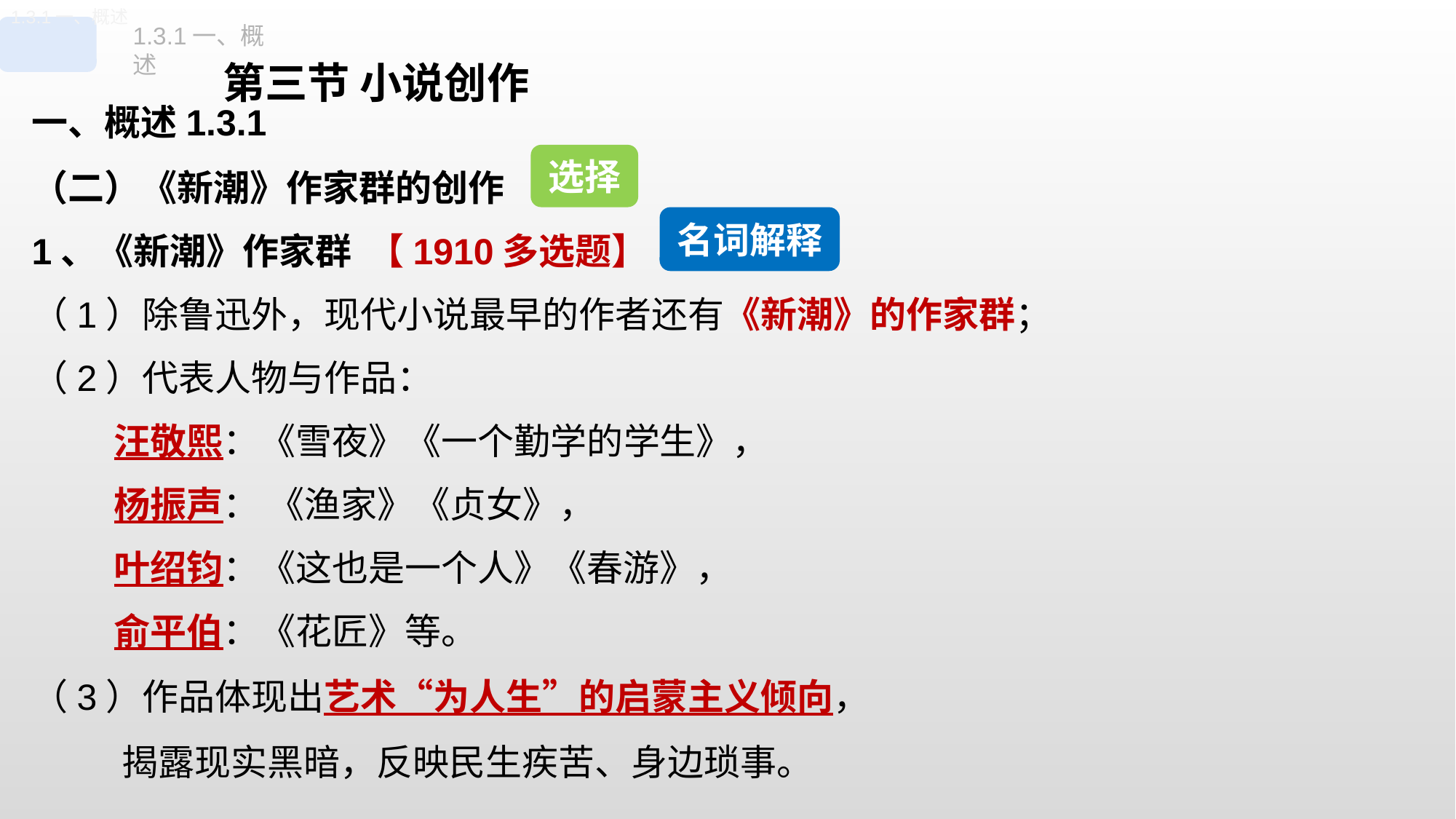

1.3.1一、概述

1.3.1一、概述
第三节 小说创作
一、概述1.3.1
（二）《新潮》作家群的创作
1、《新潮》作家群  【1910多选题】
（1）除鲁迅外，现代小说最早的作者还有《新潮》的作家群；
（2）代表人物与作品：
         汪敬熙：《雪夜》《一个勤学的学生》，
         杨振声： 《渔家》《贞女》，
         叶绍钧：《这也是一个人》《春游》，
         俞平伯：《花匠》等。
（3）作品体现出艺术“为人生”的启蒙主义倾向，
          揭露现实黑暗，反映民生疾苦、身边琐事。
选择
名词解释